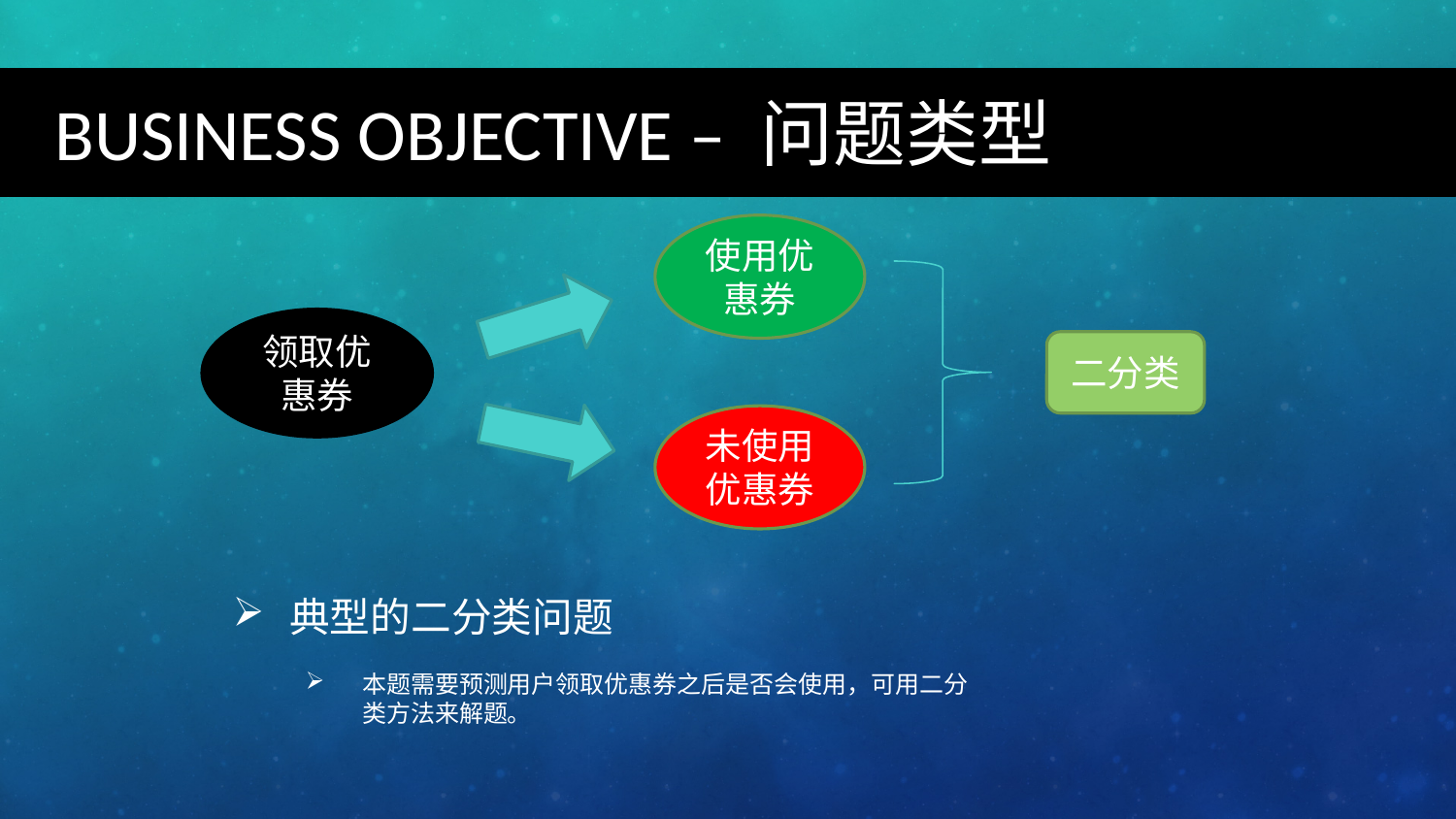

Business Objective – 问题类型
使用优惠券

领取优惠券
二分类

未使用优惠券
典型的二分类问题

本题需要预测用户领取优惠券之后是否会使用，可用二分类方法来解题。

。